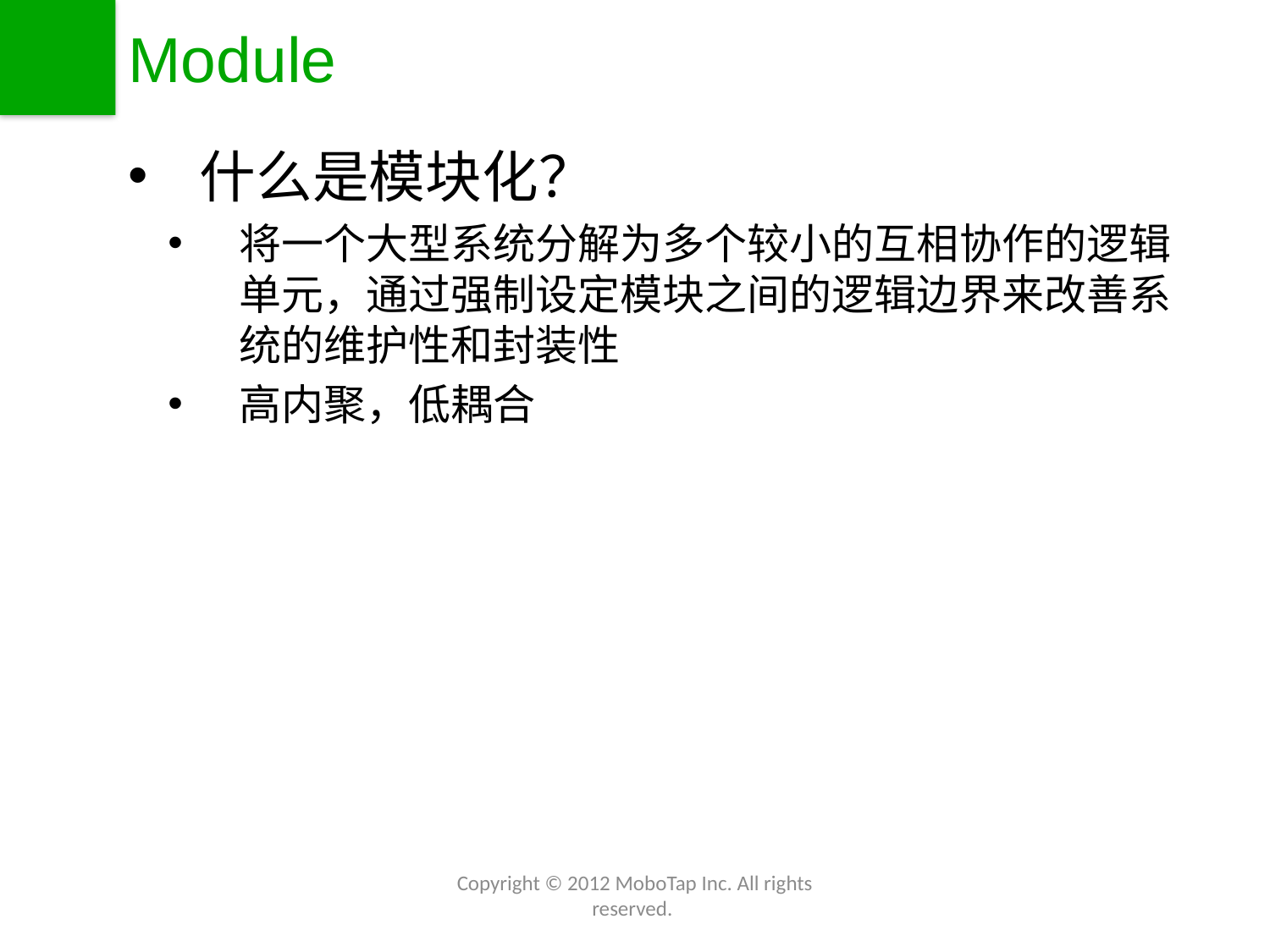

# Module
什么是模块化？
将一个大型系统分解为多个较小的互相协作的逻辑单元，通过强制设定模块之间的逻辑边界来改善系统的维护性和封装性
高内聚，低耦合
Copyright © 2012 MoboTap Inc. All rights reserved.